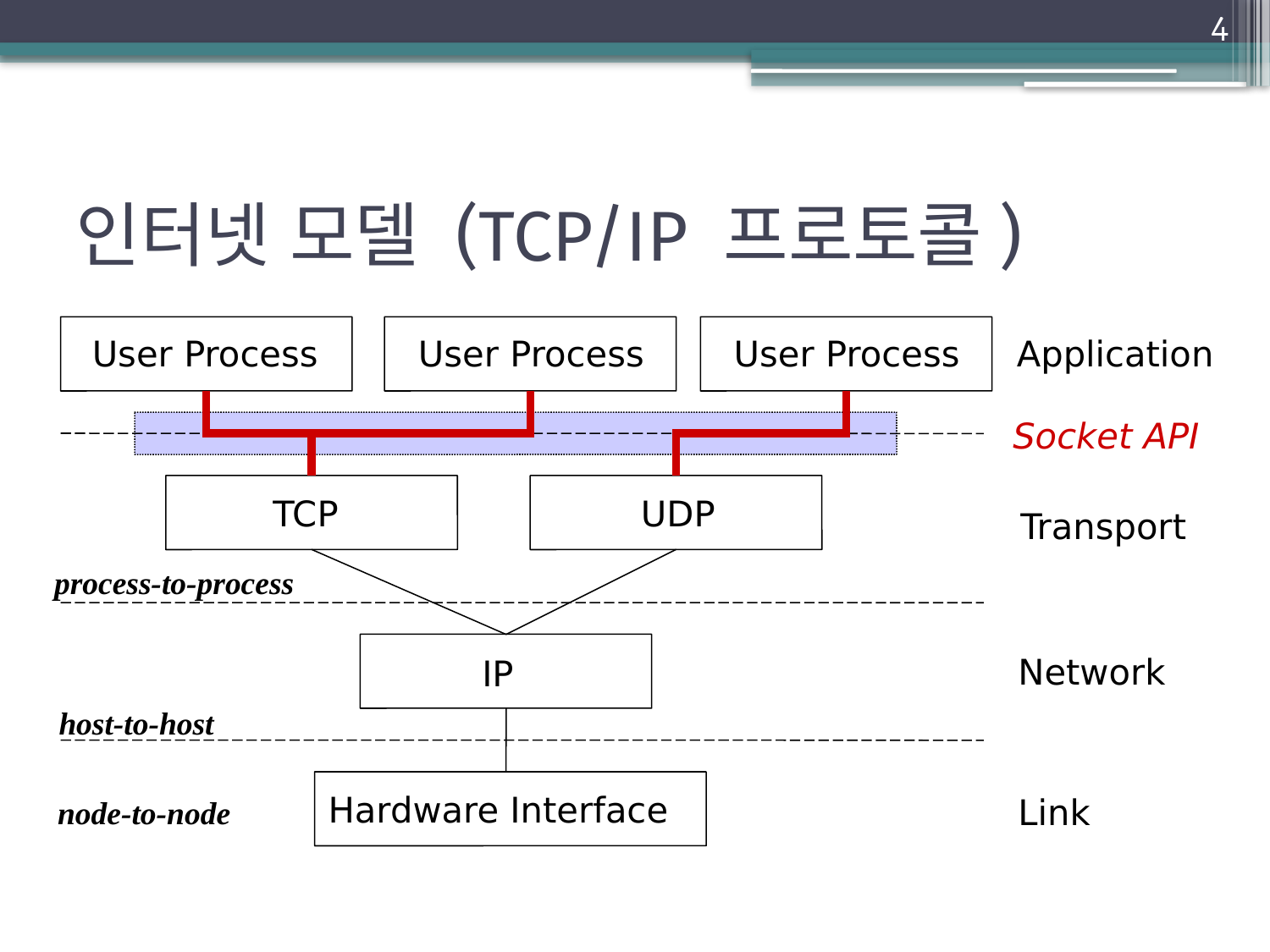

4
# 인터넷 모델 (TCP/IP 프로토콜)

Application
User Process
User Process
User Process
Socket API

TCP
UDP
Transport

process-to-process

Network
IP
host-to-host

Hardware Interface
Link
node-to-node